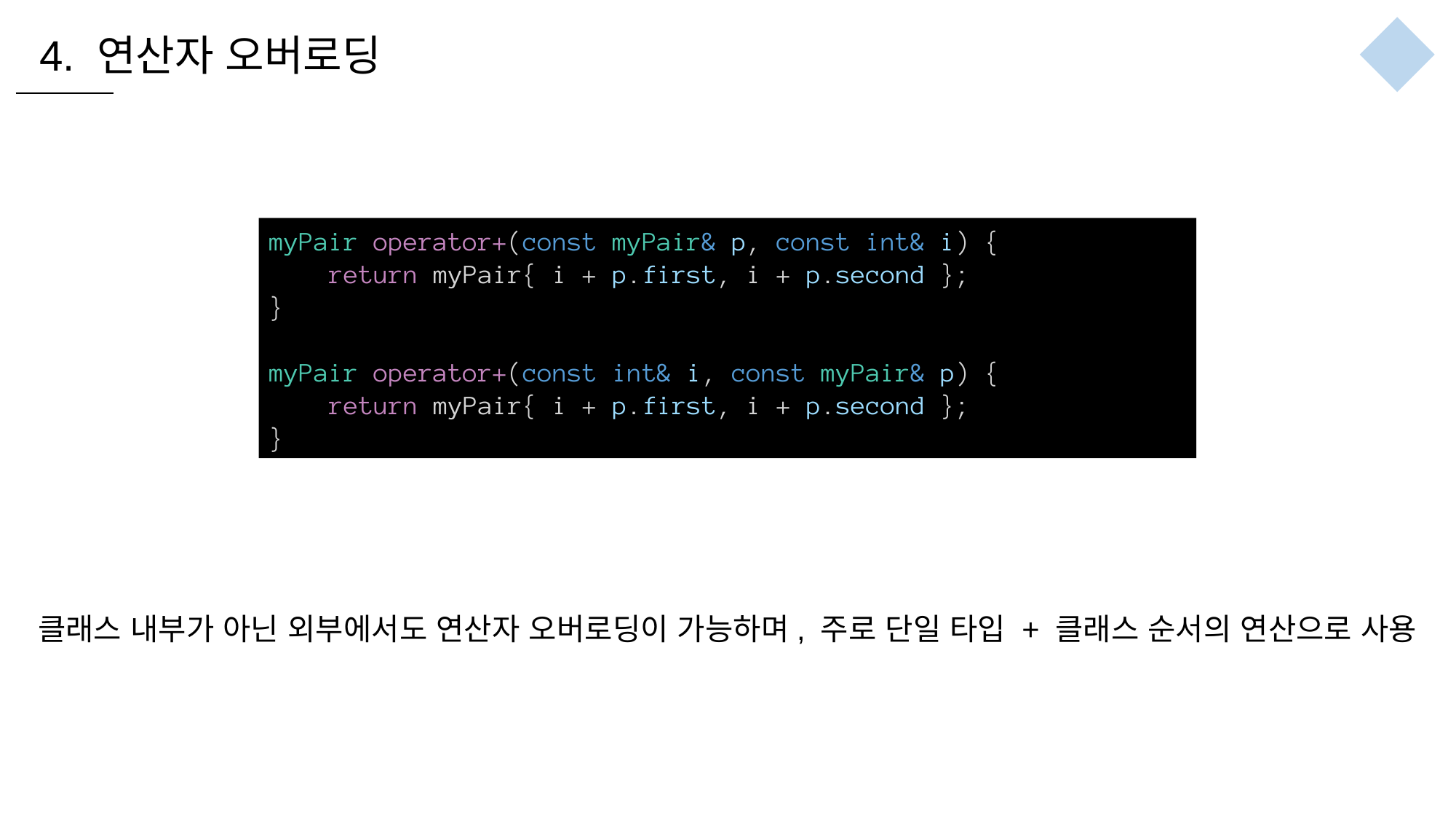

4. 연산자 오버로딩
myPair operator+(const myPair& p, const int& i) {
    return myPair{ i + p.first, i + p.second };
}
myPair operator+(const int& i, const myPair& p) {
    return myPair{ i + p.first, i + p.second };
}
클래스 내부가 아닌 외부에서도 연산자 오버로딩이 가능하며, 주로 단일 타입 + 클래스 순서의 연산으로 사용